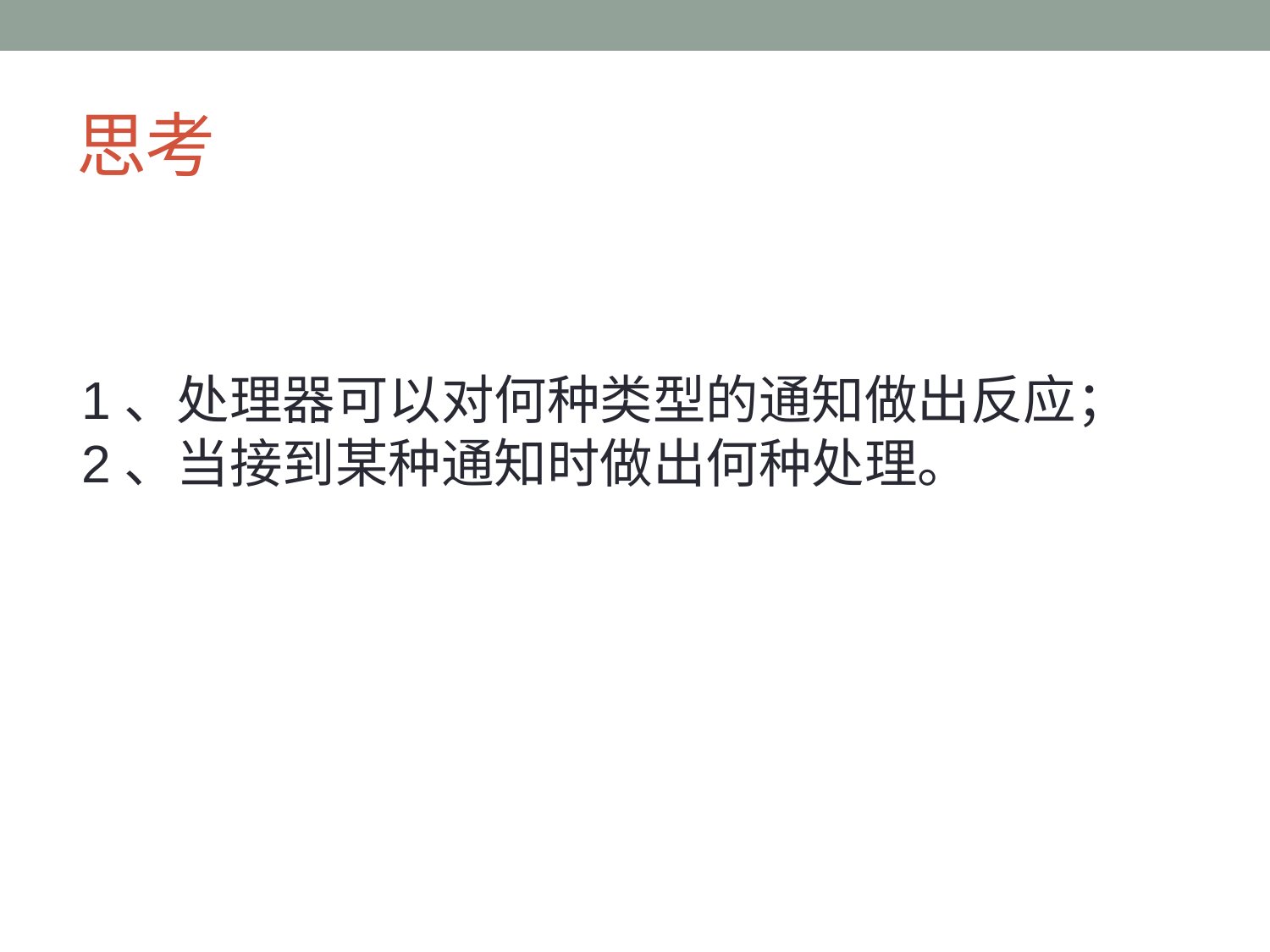

# 思考
1、处理器可以对何种类型的通知做出反应；
2、当接到某种通知时做出何种处理。